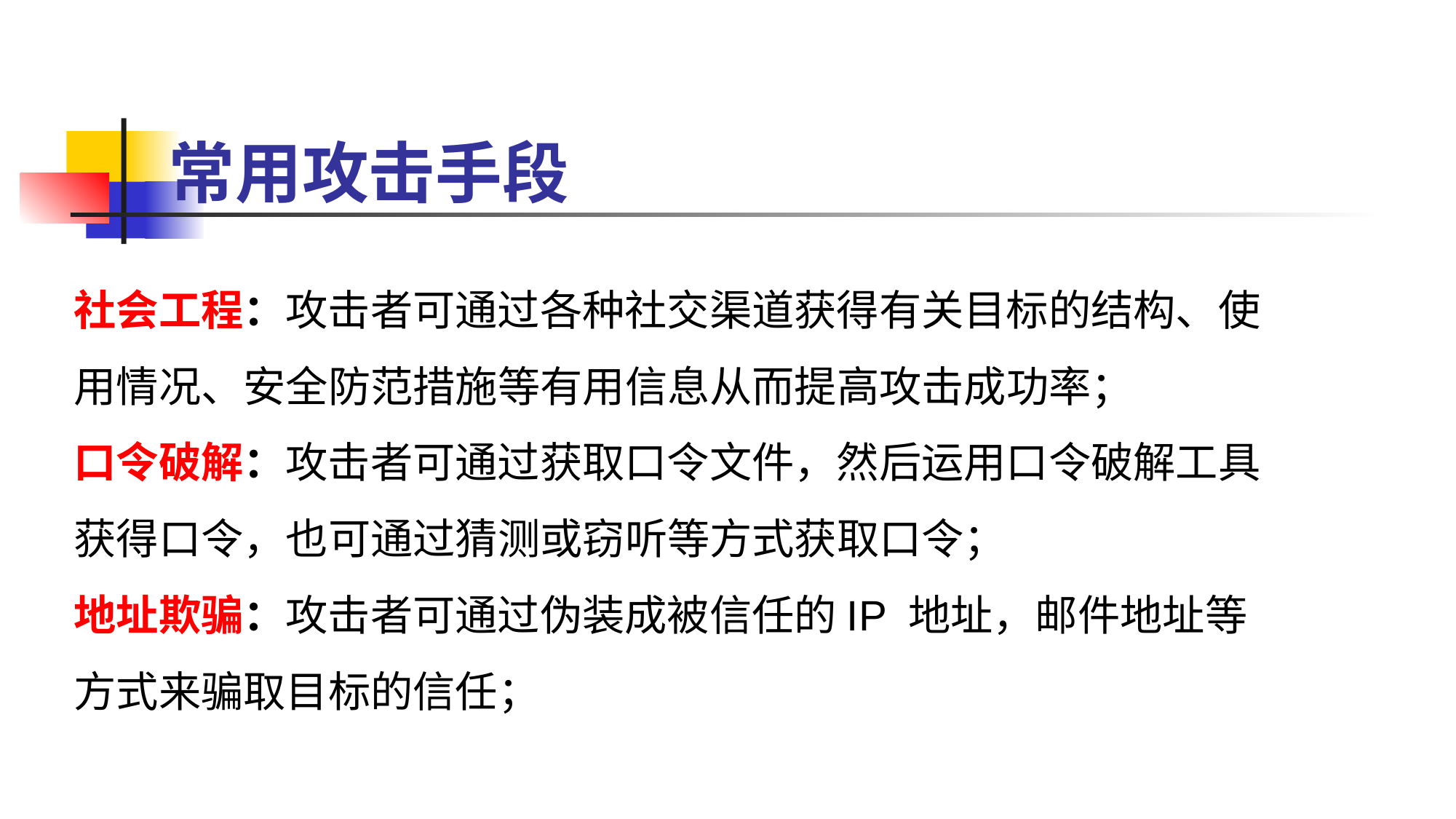

常用攻击手段
社会工程：攻击者可通过各种社交渠道获得有关目标的结构、使用情况、安全防范措施等有用信息从而提高攻击成功率；
口令破解：攻击者可通过获取口令文件，然后运用口令破解工具获得口令，也可通过猜测或窃听等方式获取口令；
地址欺骗：攻击者可通过伪装成被信任的IP 地址，邮件地址等方式来骗取目标的信任；